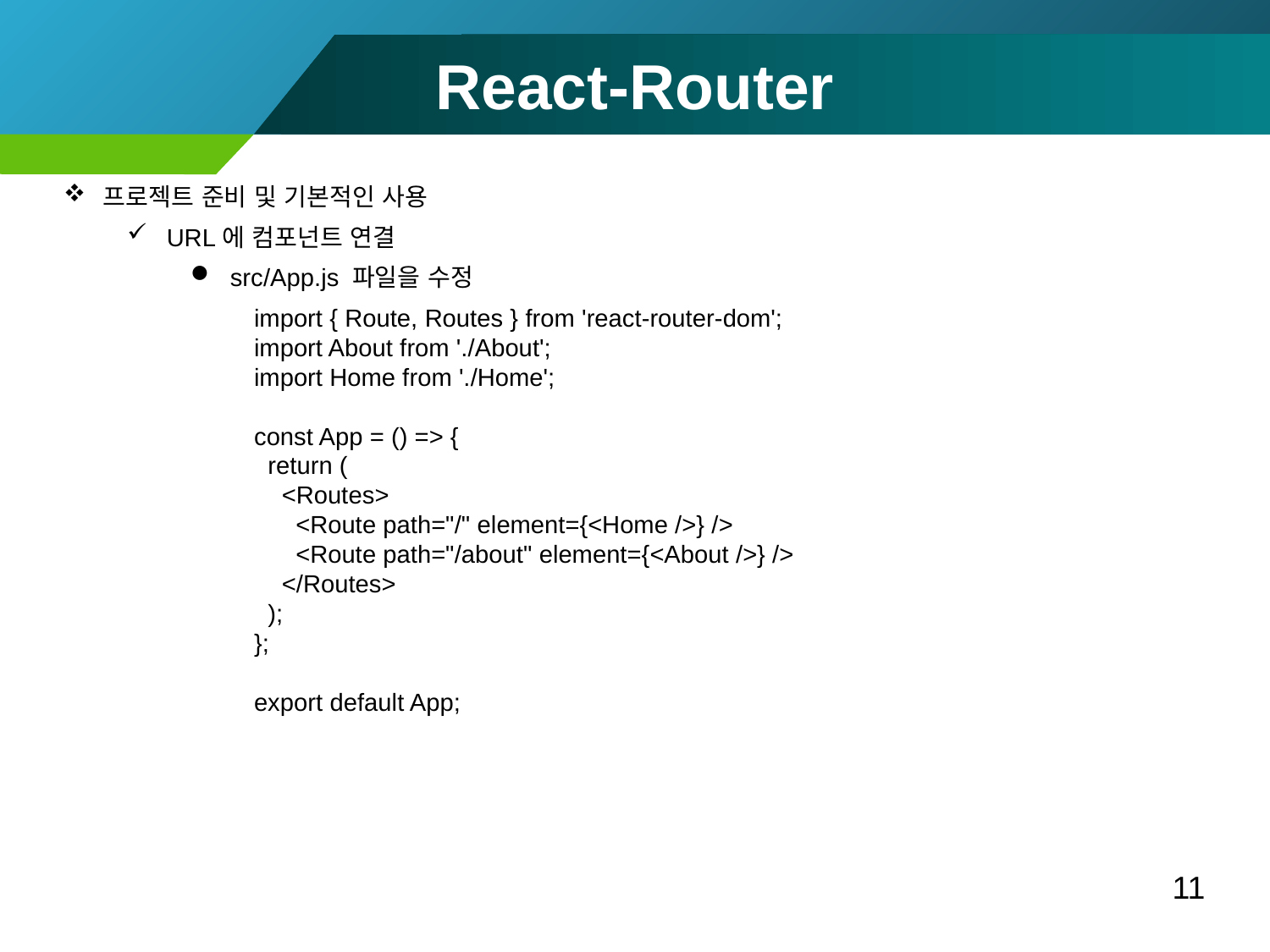

React-Router
프로젝트 준비 및 기본적인 사용
URL에 컴포넌트 연결
src/App.js 파일을 수정
import { Route, Routes } from 'react-router-dom';
import About from './About';
import Home from './Home';

const App = () => {
  return (
    <Routes>
      <Route path="/" element={<Home />} />
      <Route path="/about" element={<About />} />
    </Routes>
  );
};

export default App;
11